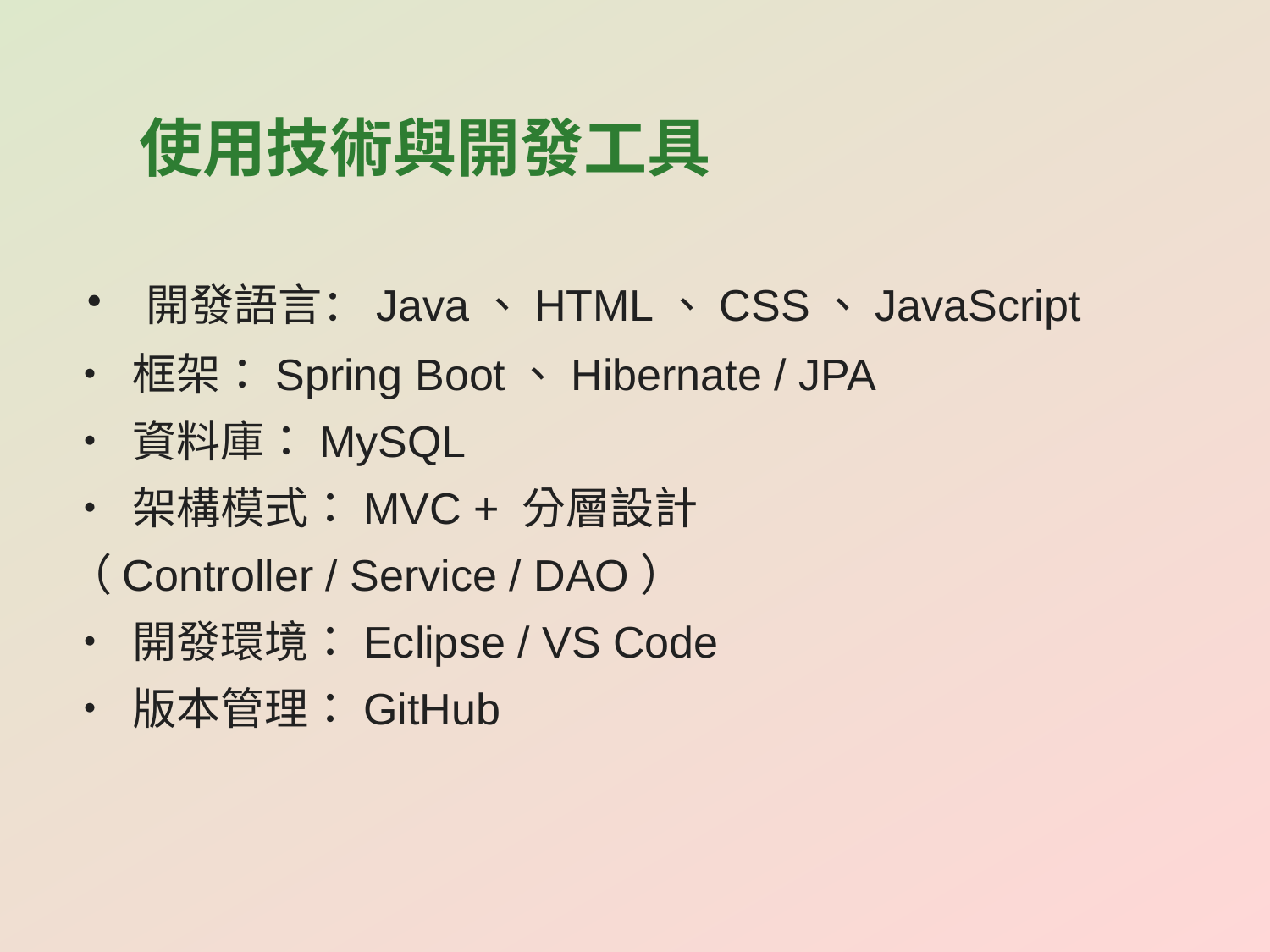

使用技術與開發工具

• 開發語言：Java、HTML、CSS、JavaScript
• 框架：Spring Boot、Hibernate / JPA
• 資料庫：MySQL
• 架構模式：MVC + 分層設計
（Controller / Service / DAO）
• 開發環境：Eclipse / VS Code
• 版本管理：GitHub